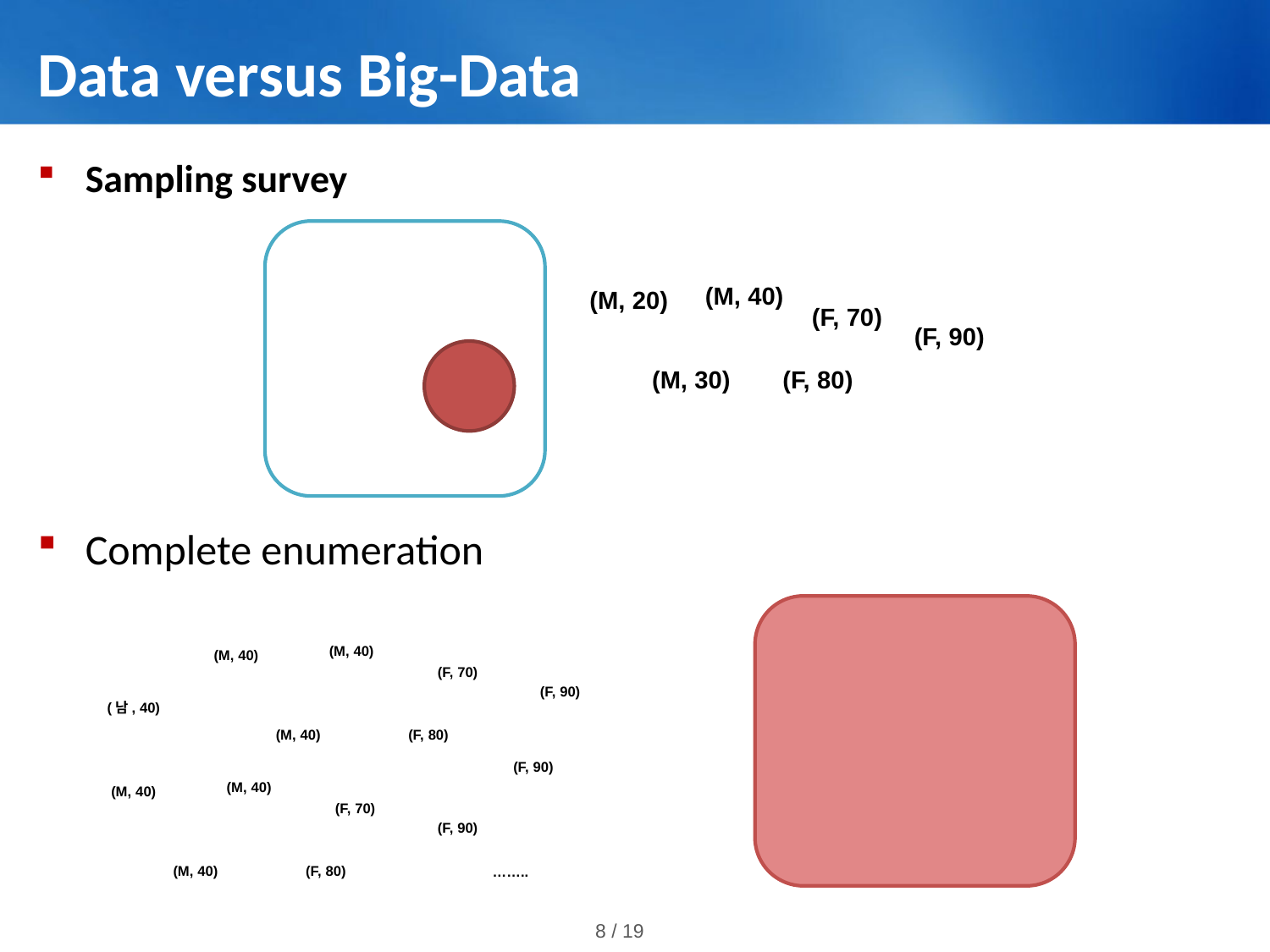

# Data versus Big-Data
Sampling survey

(M, 40)
(M, 20)
(F, 70)
(F, 90)

(F, 80)
(M, 30)
Complete enumeration

(M, 40)
(M, 40)
(F, 70)
(F, 90)
(남, 40)
(F, 80)
(M, 40)
(F, 90)
(M, 40)
(M, 40)
(F, 70)
(F, 90)
(F, 80)
(M, 40)
……..